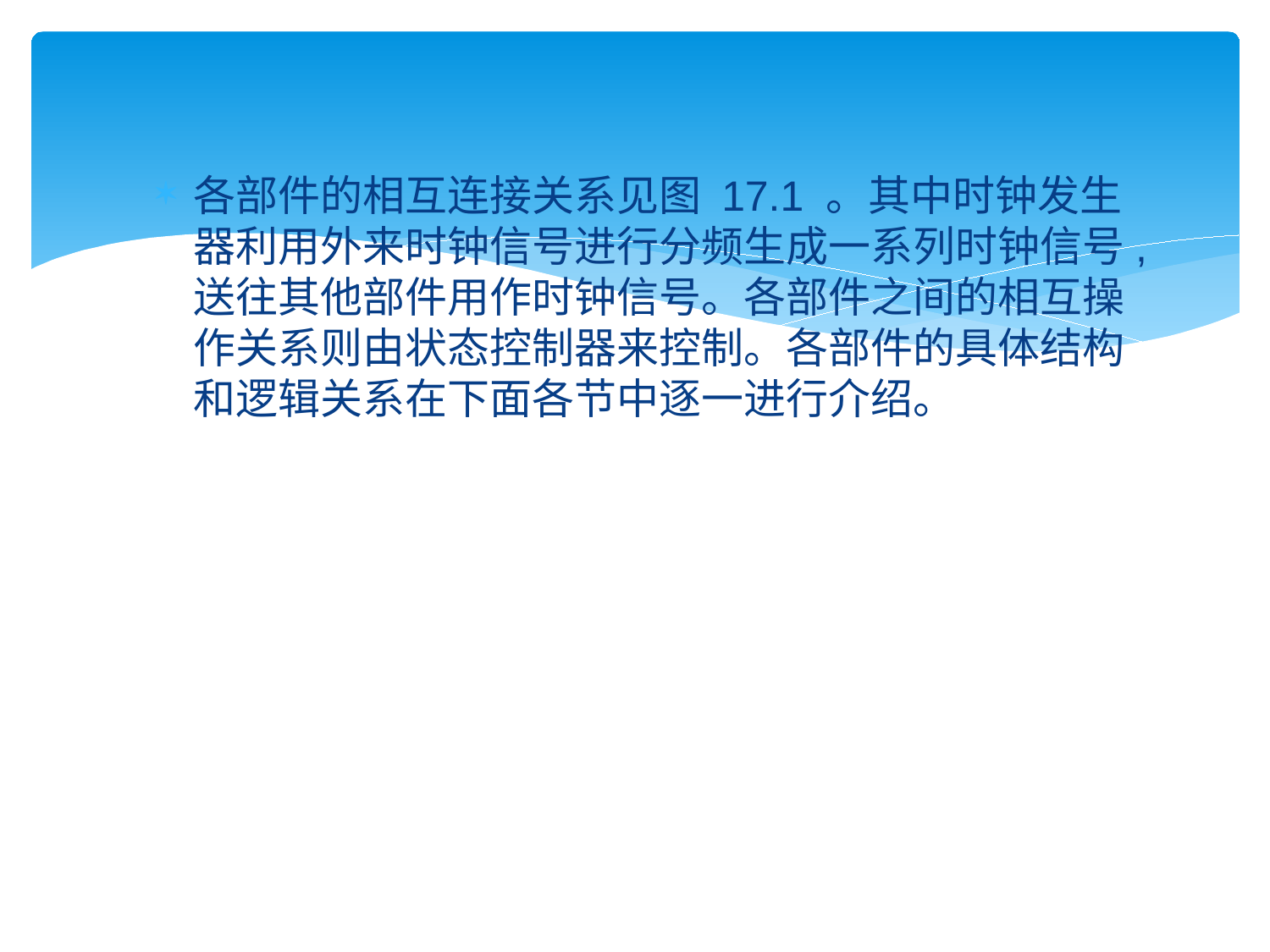

#
各部件的相互连接关系见图 17.1 。其中时钟发生器利用外来时钟信号进行分频生成一系列时钟信号,送往其他部件用作时钟信号。各部件之间的相互操作关系则由状态控制器来控制。各部件的具体结构和逻辑关系在下面各节中逐一进行介绍。